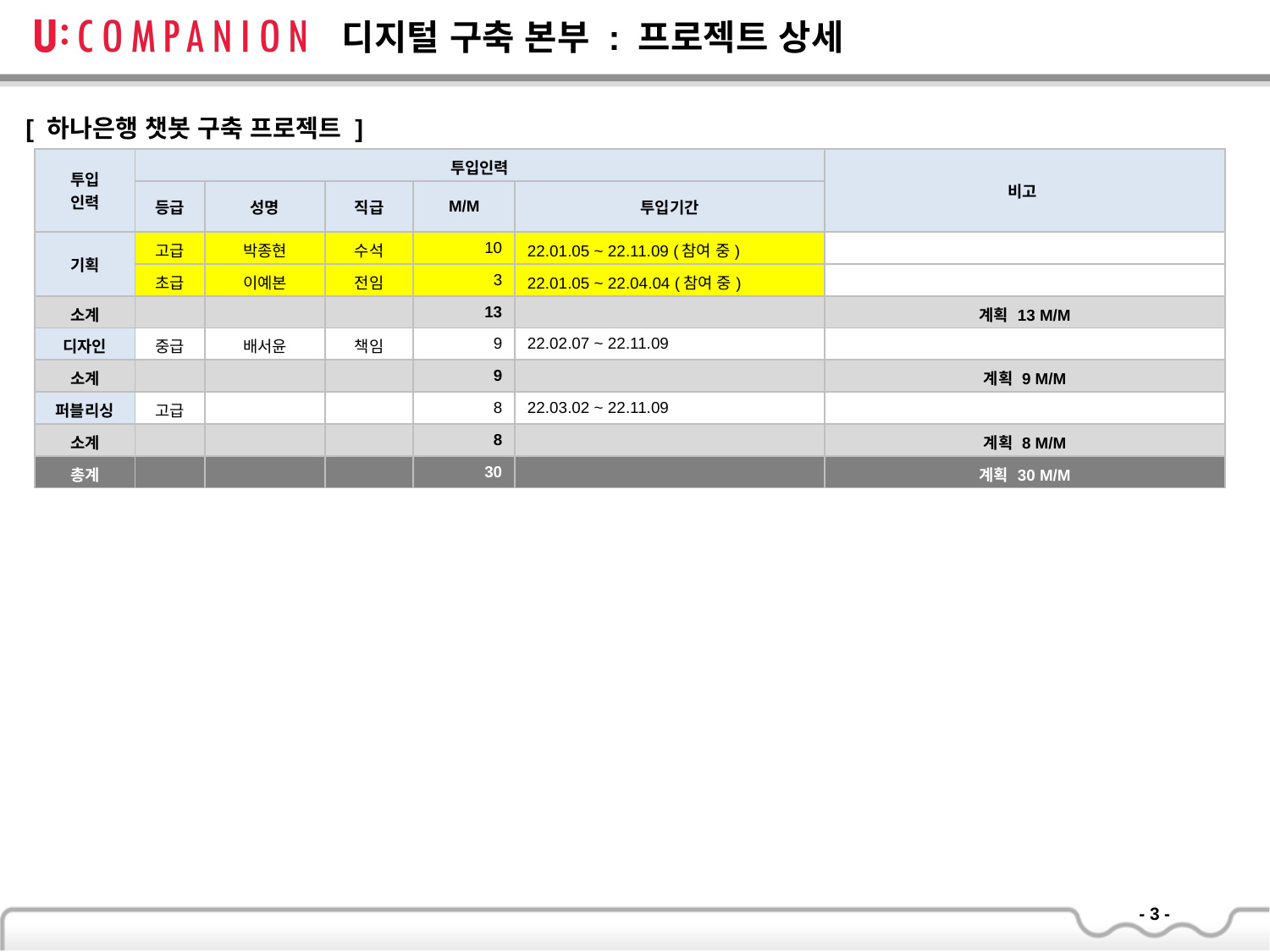

디지털 구축 본부 : 프로젝트 상세
[ 하나은행 챗봇 구축 프로젝트 ]
| 투입 인력 | 투입인력 |  |  |  |  | 비고 |
| --- | --- | --- | --- | --- | --- | --- |
|  | 등급 | 성명 | 직급 | M/M | 투입기간 |  |
| 기획 | 고급 | 박종현 | 수석 | 10 | 22.01.05 ~ 22.11.09 (참여 중) |  |
|  | 초급 | 이예본 | 전임 | 3 | 22.01.05 ~ 22.04.04 (참여 중) |  |
| 소계 |  |  |  | 13 |  | 계획 13 M/M |
| 디자인 | 중급 | 배서윤 | 책임 | 9 | 22.02.07 ~ 22.11.09 |  |
| 소계 |  |  |  | 9 |  | 계획 9 M/M |
| 퍼블리싱 | 고급 |  |  | 8 | 22.03.02 ~ 22.11.09 |  |
| 소계 |  |  |  | 8 |  | 계획 8 M/M |
| 총계 |  |  |  | 30 |  | 계획 30 M/M |